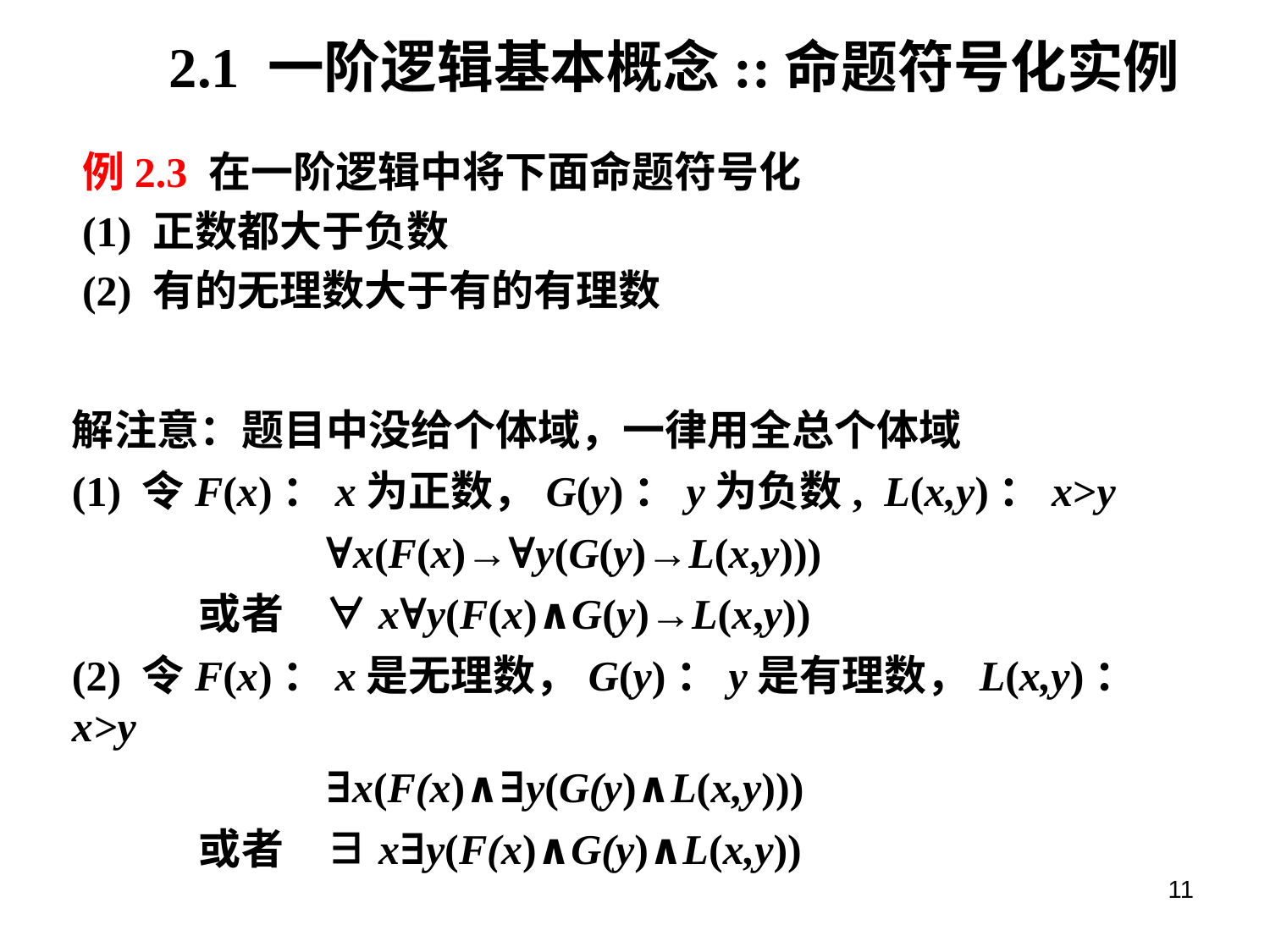

# 2.1 一阶逻辑基本概念::命题符号化实例
例2.3 在一阶逻辑中将下面命题符号化
(1) 正数都大于负数
(2) 有的无理数大于有的有理数
解注意：题目中没给个体域，一律用全总个体域
(1) 令F(x)：x为正数，G(y)：y为负数,  L(x,y)：x>y
		∀x(F(x)→∀y(G(y)→L(x,y)))
	或者	∀x∀y(F(x)∧G(y)→L(x,y))
(2) 令F(x)：x是无理数，G(y)：y是有理数，L(x,y)：x>y
		∃x(F(x)∧∃y(G(y)∧L(x,y)))
	或者	∃x∃y(F(x)∧G(y)∧L(x,y))
11